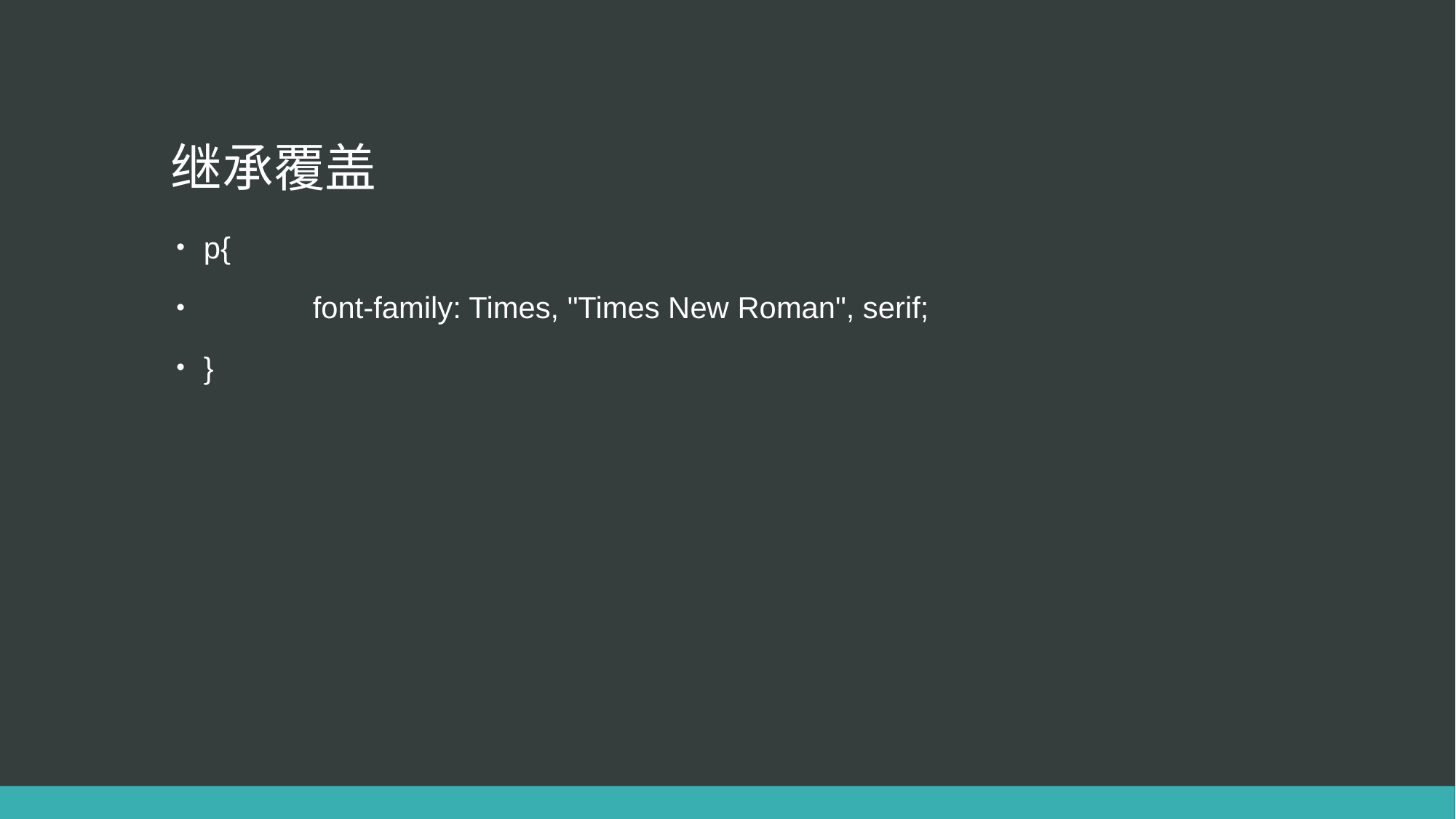

# 继承覆盖
p{
	font-family: Times, "Times New Roman", serif;
}